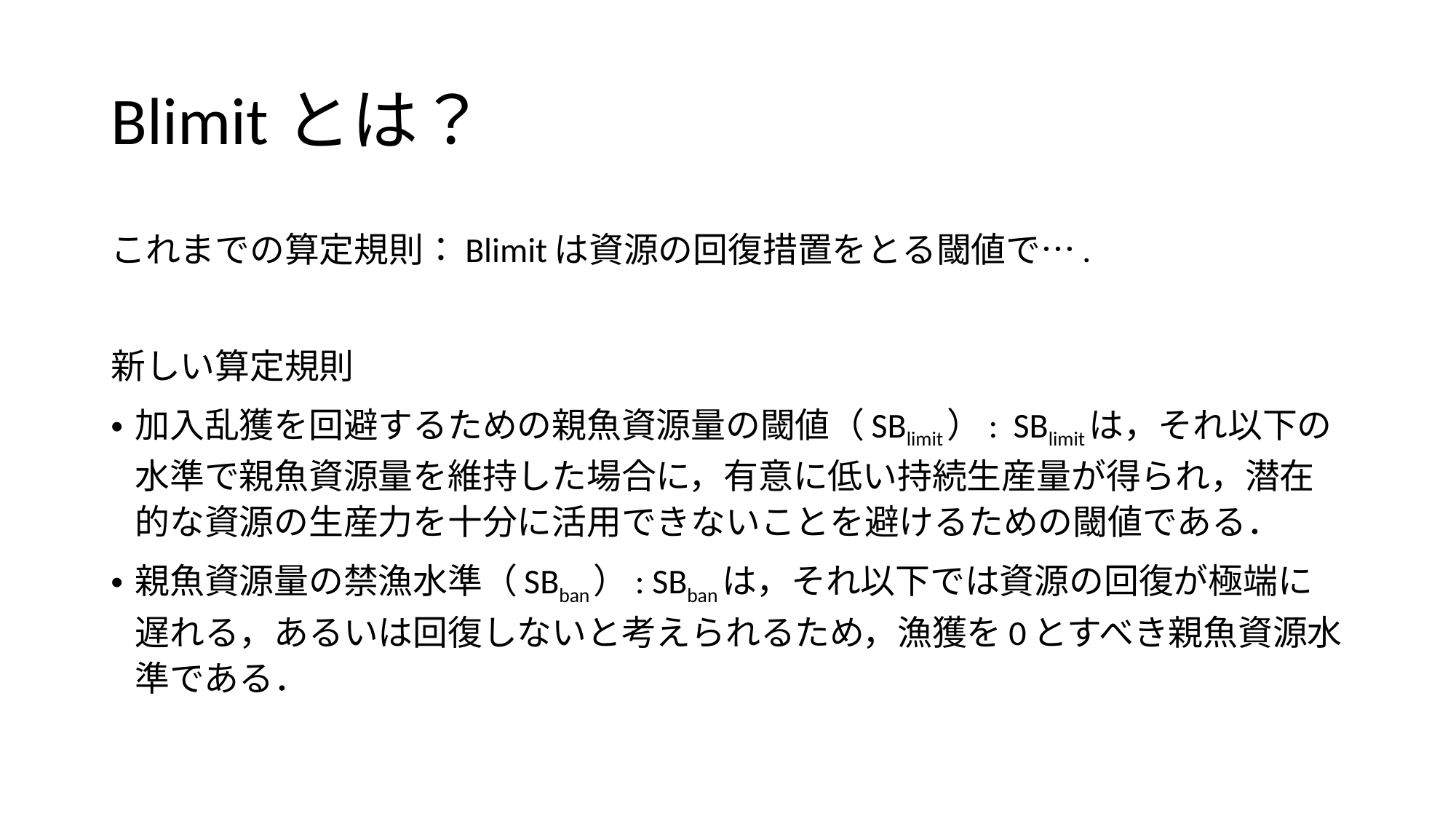

# Blimitとは？
これまでの算定規則：Blimitは資源の回復措置をとる閾値で….

新しい算定規則
加入乱獲を回避するための親魚資源量の閾値（SBlimit）:  SBlimitは，それ以下の水準で親魚資源量を維持した場合に，有意に低い持続生産量が得られ，潜在的な資源の生産力を十分に活用できないことを避けるための閾値である．
親魚資源量の禁漁水準（SBban）: SBbanは，それ以下では資源の回復が極端に遅れる，あるいは回復しないと考えられるため，漁獲を0とすべき親魚資源水準である．